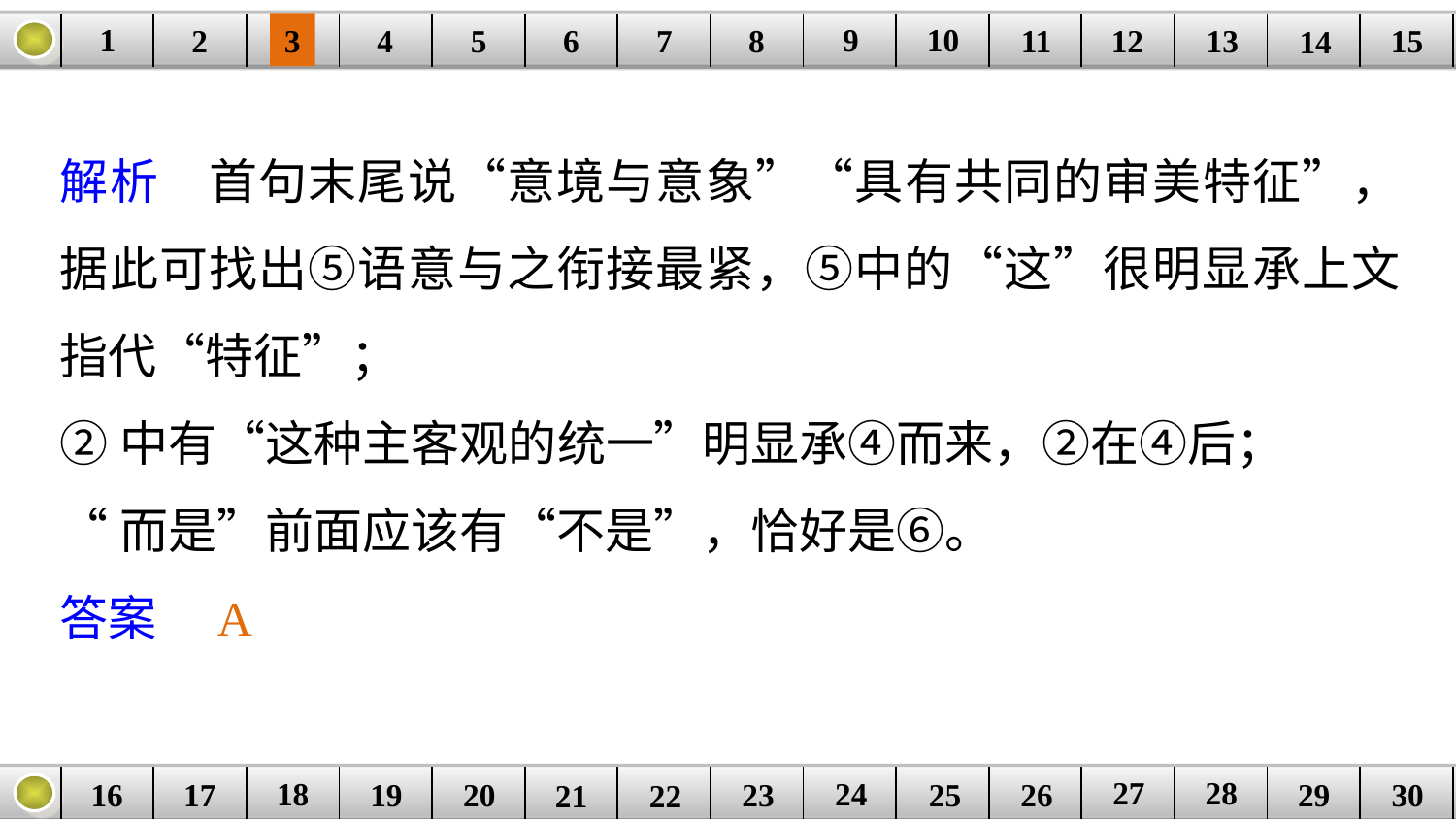

9
10
1
3
4
5
6
8
11
2
12
15
|  |  |  |  |  |  |  |  |  |  |  |  |  |  |  |
| --- | --- | --- | --- | --- | --- | --- | --- | --- | --- | --- | --- | --- | --- | --- |
7
13
14

解析　首句末尾说“意境与意象”“具有共同的审美特征”，据此可找出⑤语意与之衔接最紧，⑤中的“这”很明显承上文指代“特征”；
②中有“这种主客观的统一”明显承④而来，②在④后；
“而是”前面应该有“不是”，恰好是⑥。
答案　A

27
28
18
24
16
25
26
30
|  |  |  |  |  |  |  |  |  |  |  |  |  |  |  |
| --- | --- | --- | --- | --- | --- | --- | --- | --- | --- | --- | --- | --- | --- | --- |
23
17
19
20
29
21
22